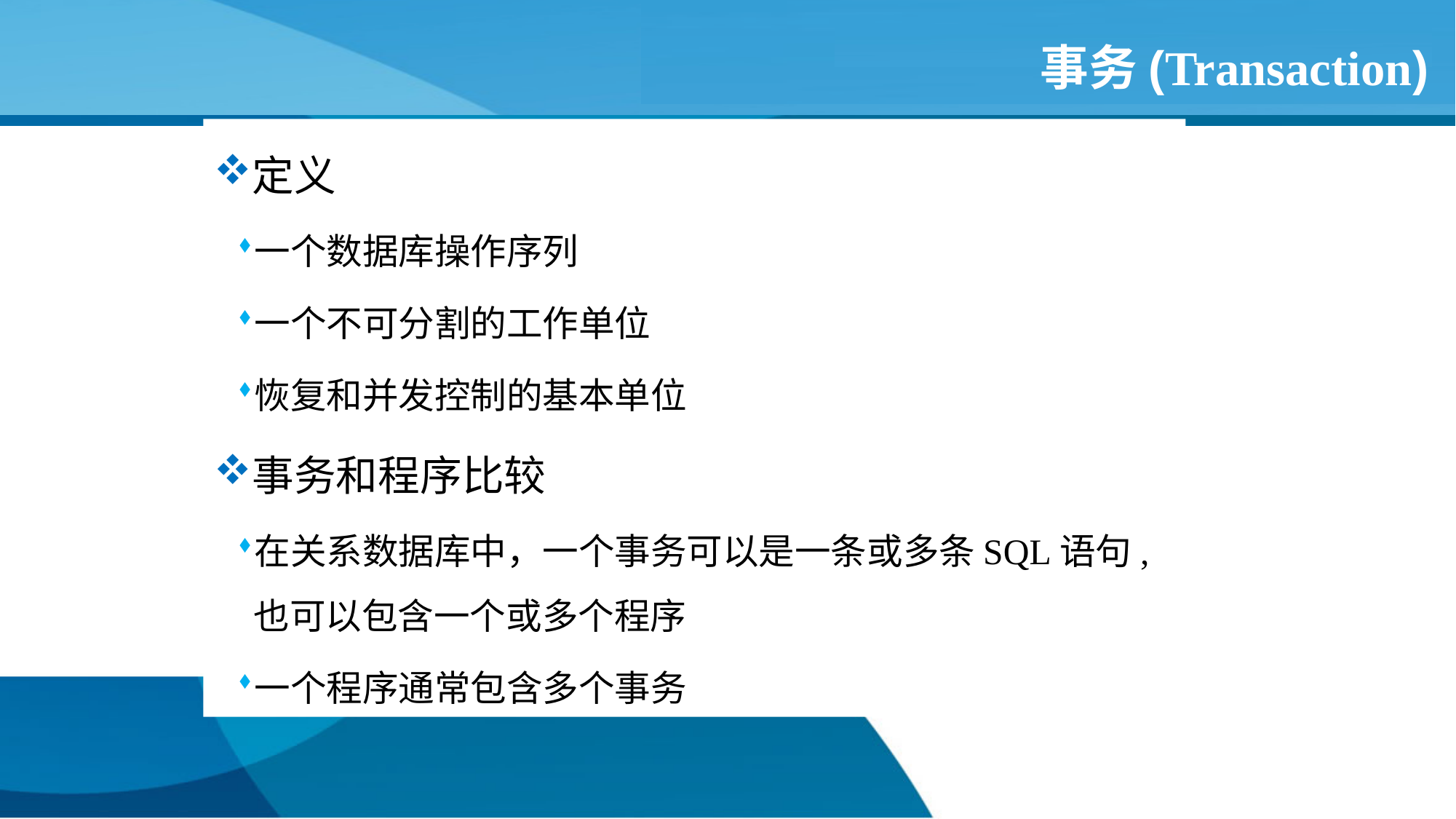

# 事务(Transaction)
定义
一个数据库操作序列
一个不可分割的工作单位
恢复和并发控制的基本单位
事务和程序比较
在关系数据库中，一个事务可以是一条或多条SQL语句,也可以包含一个或多个程序
一个程序通常包含多个事务